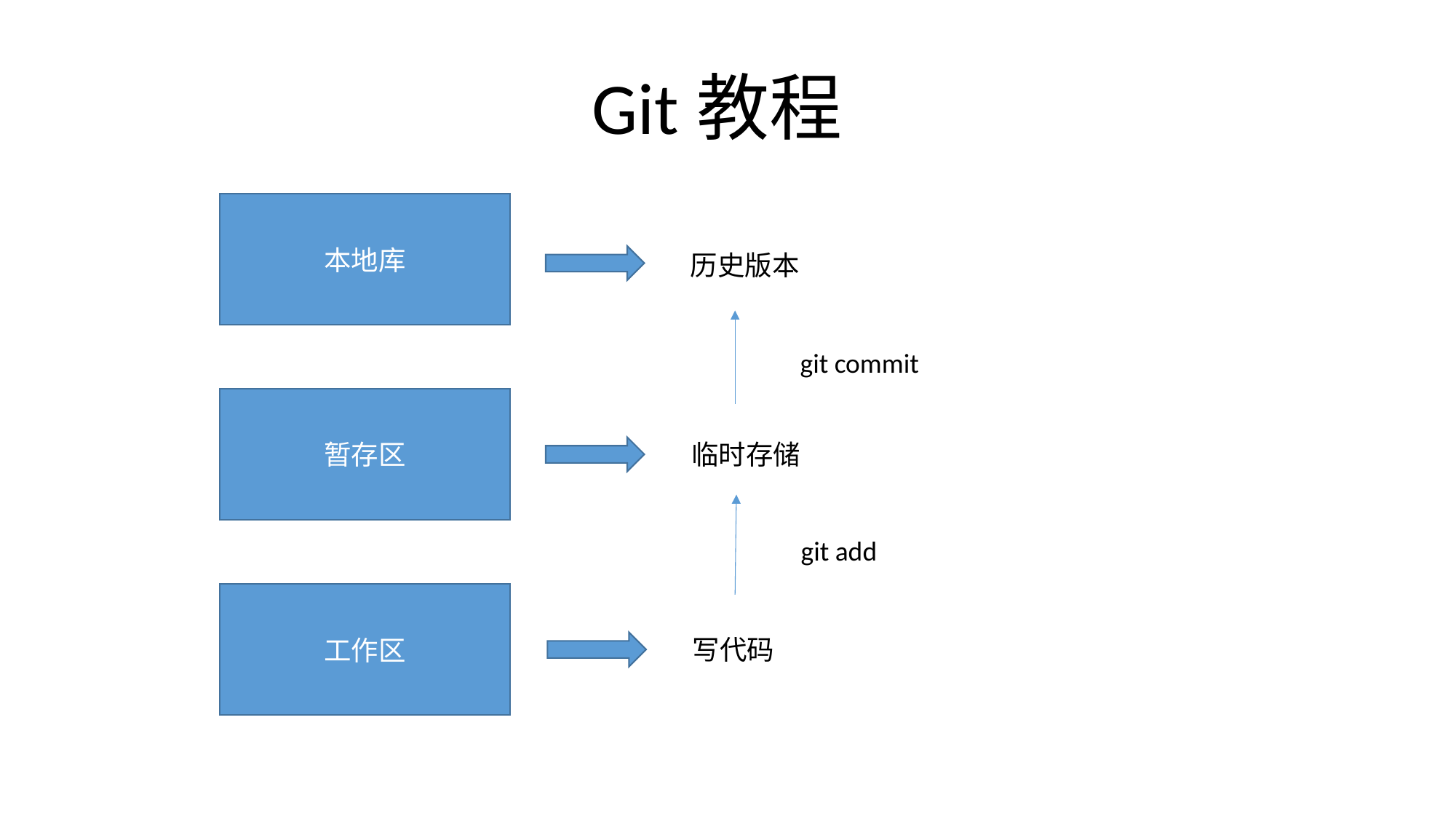

# Git教程
本地库
历史版本

 git commit
暂存区
临时存储

 git add
工作区
写代码